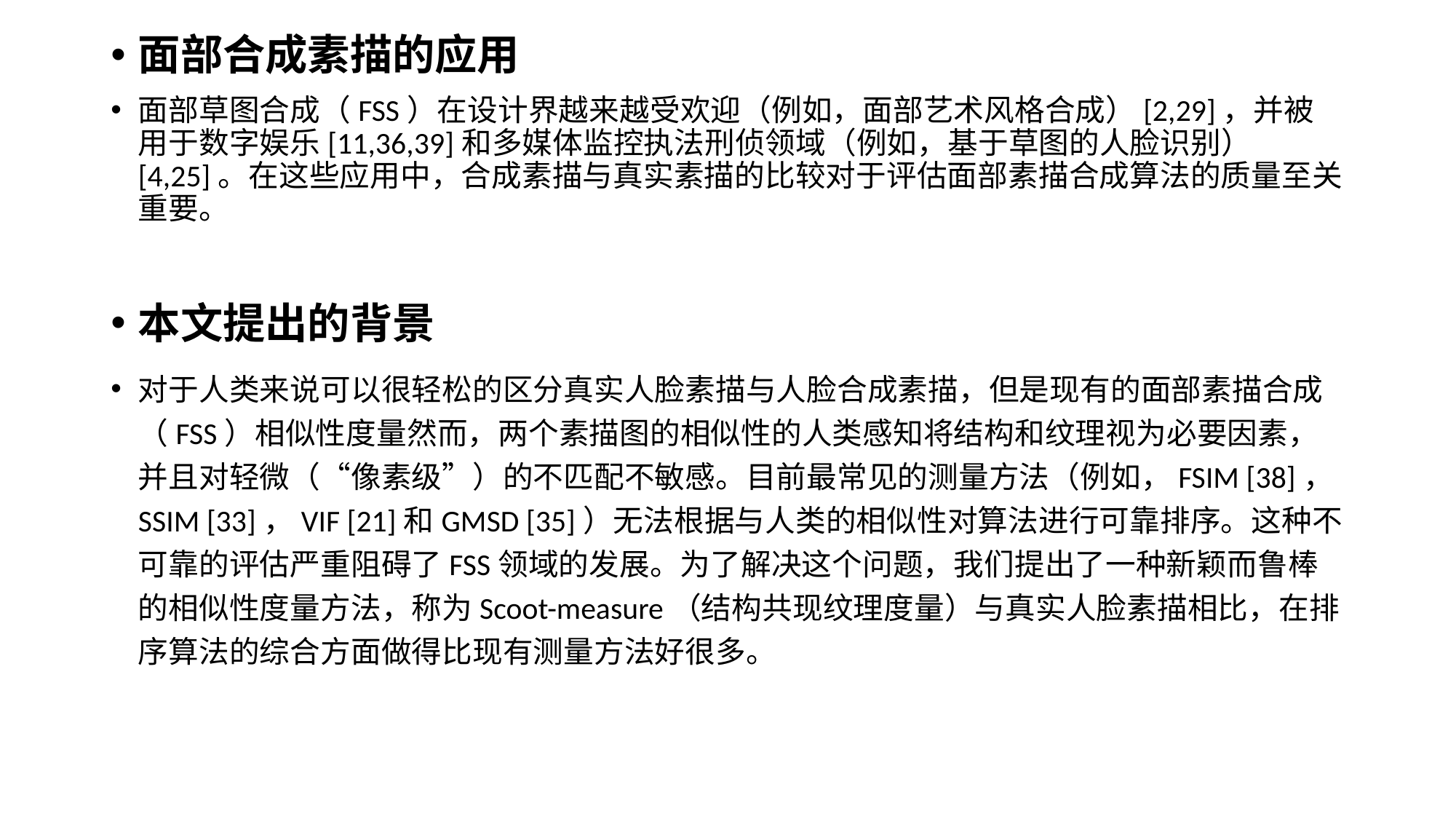

面部合成素描的应用
面部草图合成（FSS）在设计界越来越受欢迎（例如，面部艺术风格合成）[2,29]，并被用于数字娱乐[11,36,39]和多媒体监控执法刑侦领域（例如，基于草图的人脸识别）[4,25]。在这些应用中，合成素描与真实素描的比较对于评估面部素描合成算法的质量至关重要。

本文提出的背景
对于人类来说可以很轻松的区分真实人脸素描与人脸合成素描，但是现有的面部素描合成（FSS）相似性度量然而，两个素描图的相似性的人类感知将结构和纹理视为必要因素，并且对轻微（“像素级”）的不匹配不敏感。目前最常见的测量方法（例如，FSIM [38]，SSIM [33]，VIF [21]和GMSD [35]）无法根据与人类的相似性对算法进行可靠排序。这种不可靠的评估严重阻碍了FSS领域的发展。为了解决这个问题，我们提出了一种新颖而鲁棒的相似性度量方法，称为Scoot-measure（结构共现纹理度量）与真实人脸素描相比，在排序算法的综合方面做得比现有测量方法好很多。